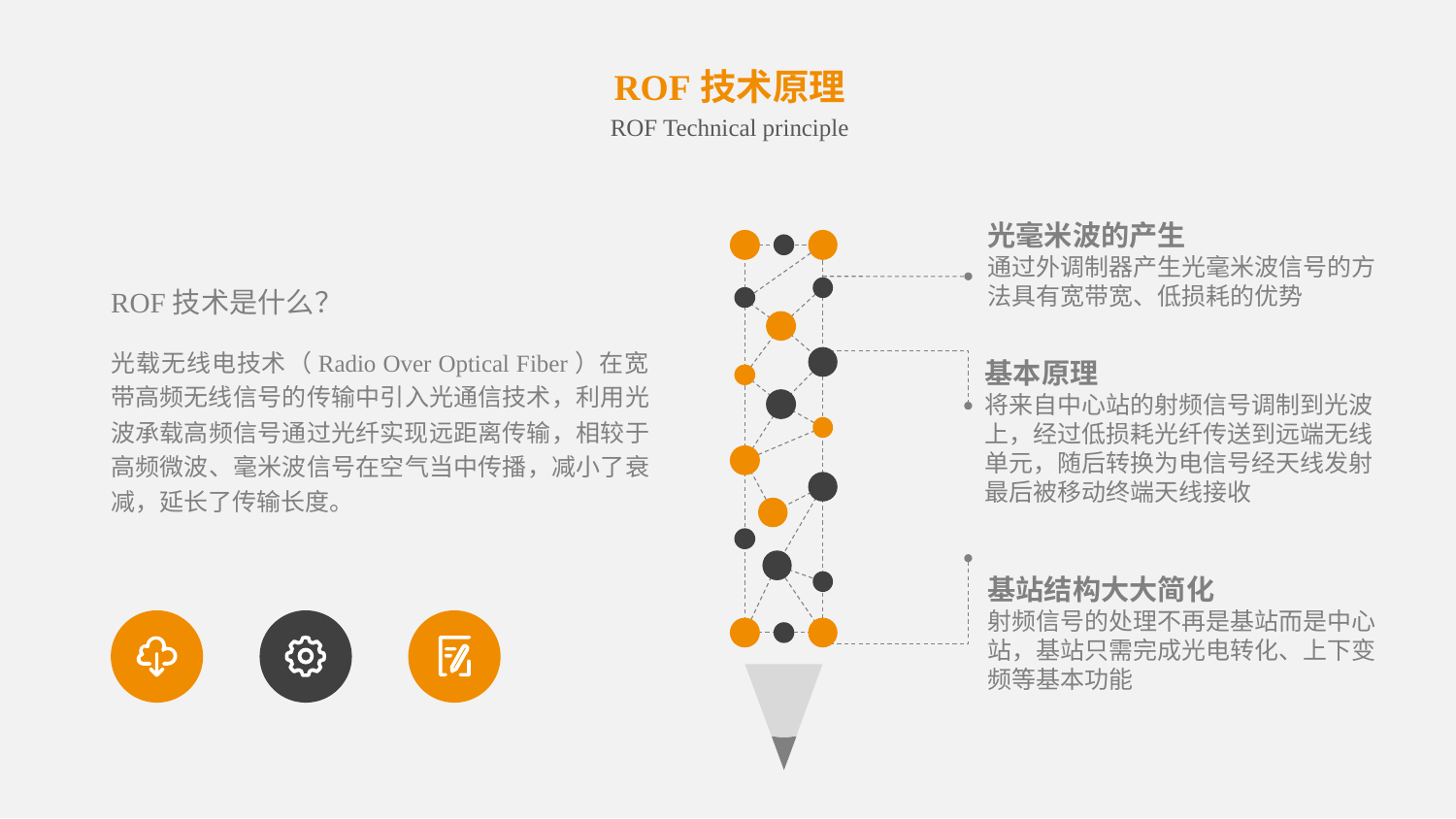

ROF技术原理

ROF Technical principle
光毫米波的产生
通过外调制器产生光毫米波信号的方法具有宽带宽、低损耗的优势

ROF技术是什么？

光载无线电技术（Radio Over Optical Fiber）在宽带高频无线信号的传输中引入光通信技术，利用光波承载高频信号通过光纤实现远距离传输，相较于高频微波、毫米波信号在空气当中传播，减小了衰减，延长了传输长度。

基本原理
将来自中心站的射频信号调制到光波上，经过低损耗光纤传送到远端无线单元，随后转换为电信号经天线发射最后被移动终端天线接收

基站结构大大简化
射频信号的处理不再是基站而是中心站，基站只需完成光电转化、上下变频等基本功能